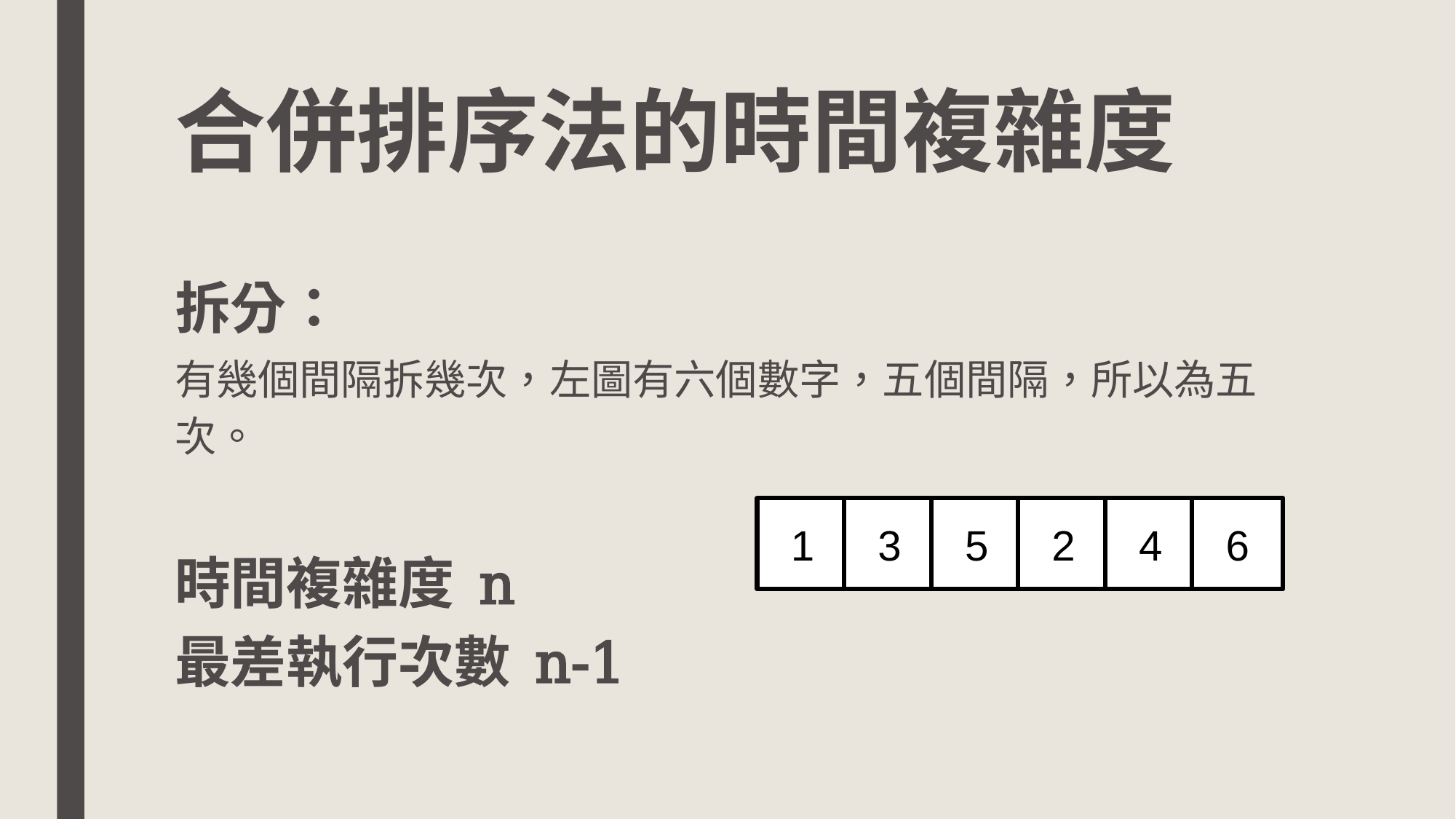

# 合併排序法的時間複雜度
拆分：
有幾個間隔拆幾次，左圖有六個數字，五個間隔，所以為五次。

時間複雜度 n
最差執行次數 n-1
1
3
5
2
4
6